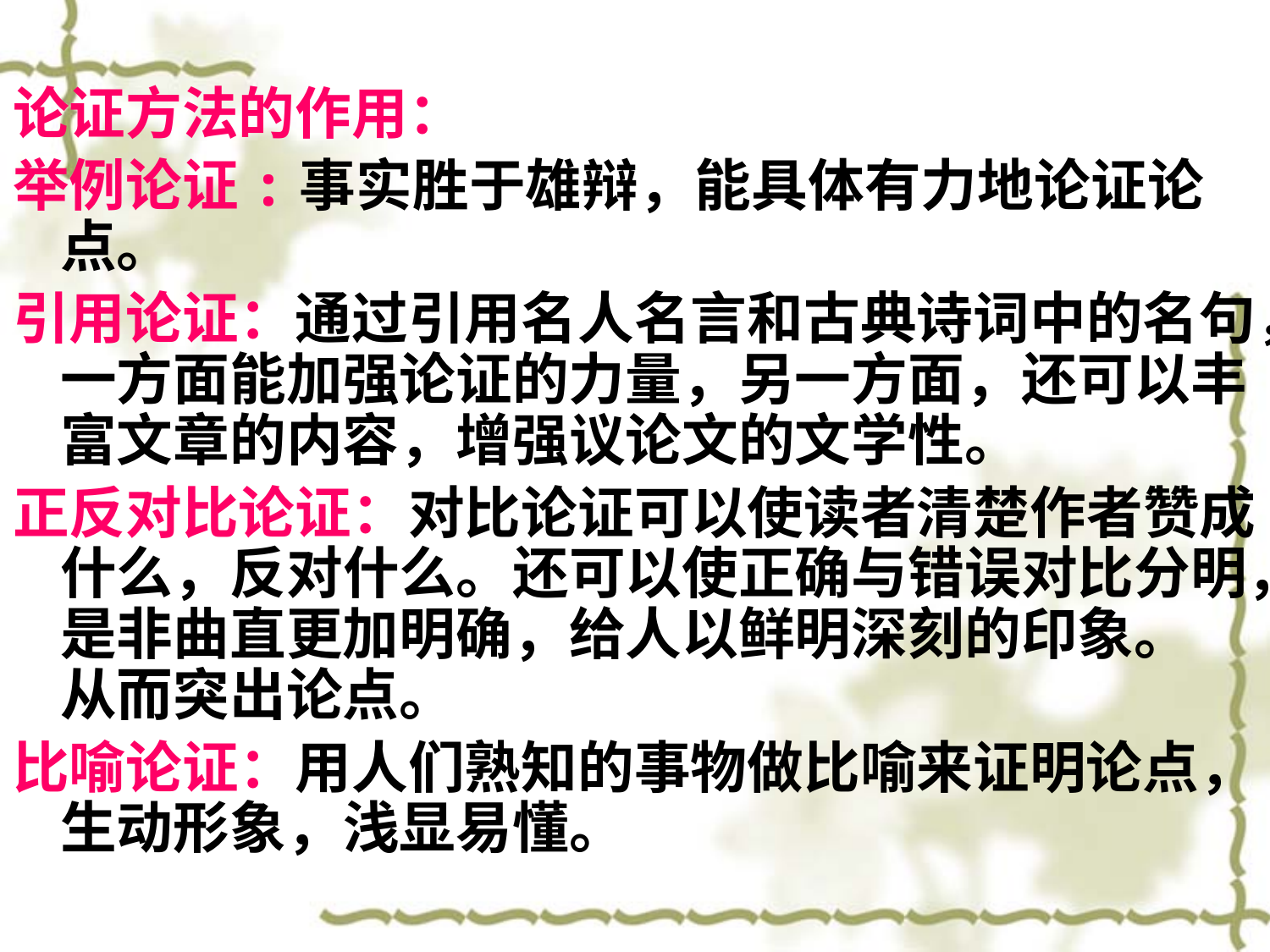

论证方法的作用：
举例论证:事实胜于雄辩，能具体有力地论证论点。
引用论证：通过引用名人名言和古典诗词中的名句，一方面能加强论证的力量，另一方面，还可以丰富文章的内容，增强议论文的文学性。
正反对比论证：对比论证可以使读者清楚作者赞成什么，反对什么。还可以使正确与错误对比分明，是非曲直更加明确，给人以鲜明深刻的印象。 从而突出论点。
比喻论证：用人们熟知的事物做比喻来证明论点，生动形象，浅显易懂。